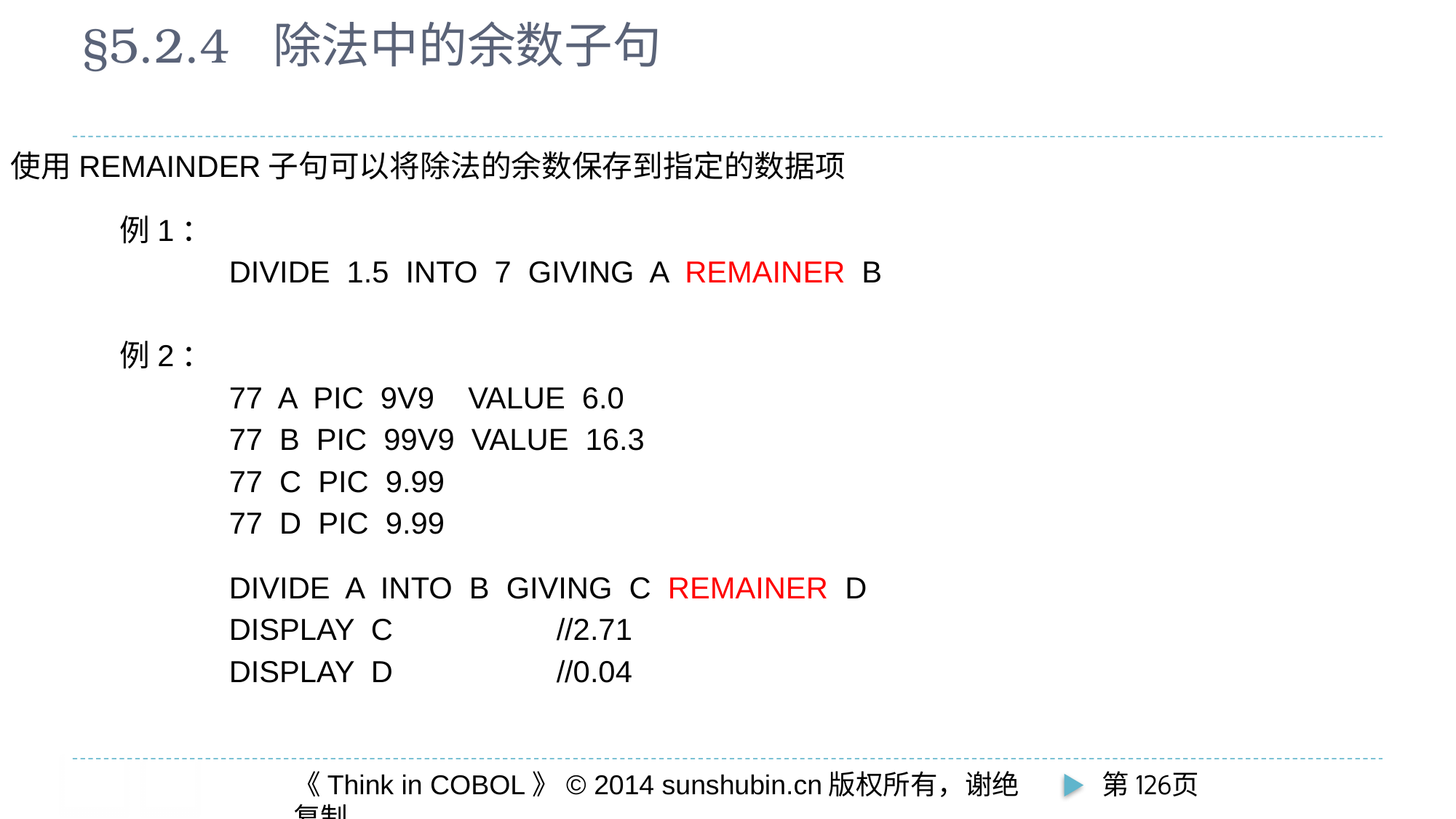

# §5.2.4  除法中的余数子句
使用REMAINDER子句可以将除法的余数保存到指定的数据项

	例1：
		DIVIDE  1.5  INTO  7  GIVING  A  REMAINER  B

	例2：
		77  A  PIC  9V9    VALUE  6.0
		77  B  PIC  99V9  VALUE  16.3
		77  C  PIC  9.99
		77  D  PIC  9.99

		DIVIDE  A  INTO  B  GIVING  C  REMAINER  D
		DISPLAY  C		//2.71
		DISPLAY  D		//0.04